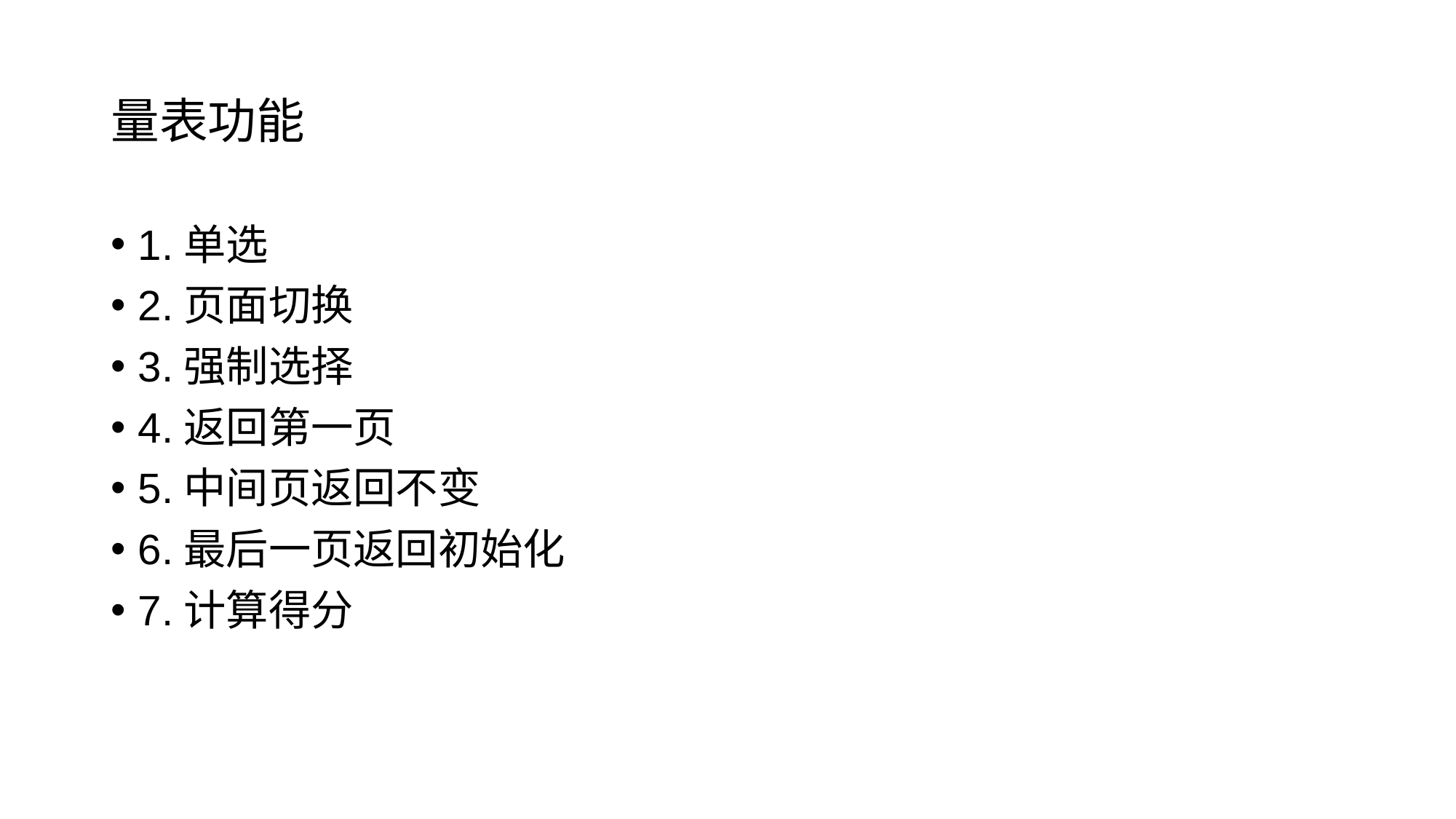

# 量表功能
1.单选
2.页面切换
3.强制选择
4.返回第一页
5.中间页返回不变
6.最后一页返回初始化
7.计算得分